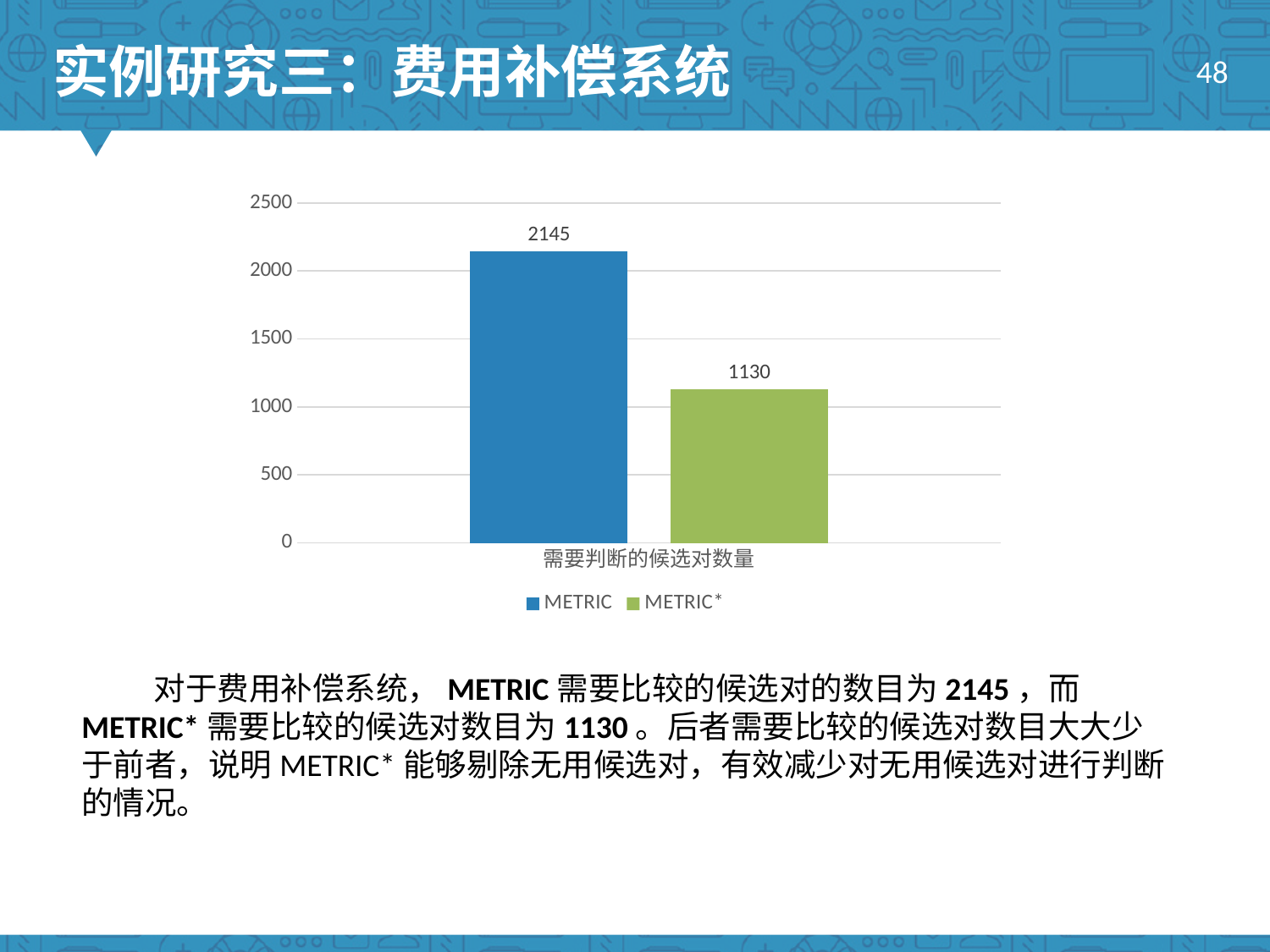

实例研究三：费用补偿系统
48

### Chart

| Category | METRIC | METRIC* |
|---|---|---|
| 需要判断的候选对数量 | 2145.0 | 1130.0 |
         对于费用补偿系统，METRIC需要比较的候选对的数目为2145，而METRIC*需要比较的候选对数目为1130。后者需要比较的候选对数目大大少于前者，说明METRIC*能够剔除无用候选对，有效减少对无用候选对进行判断的情况。